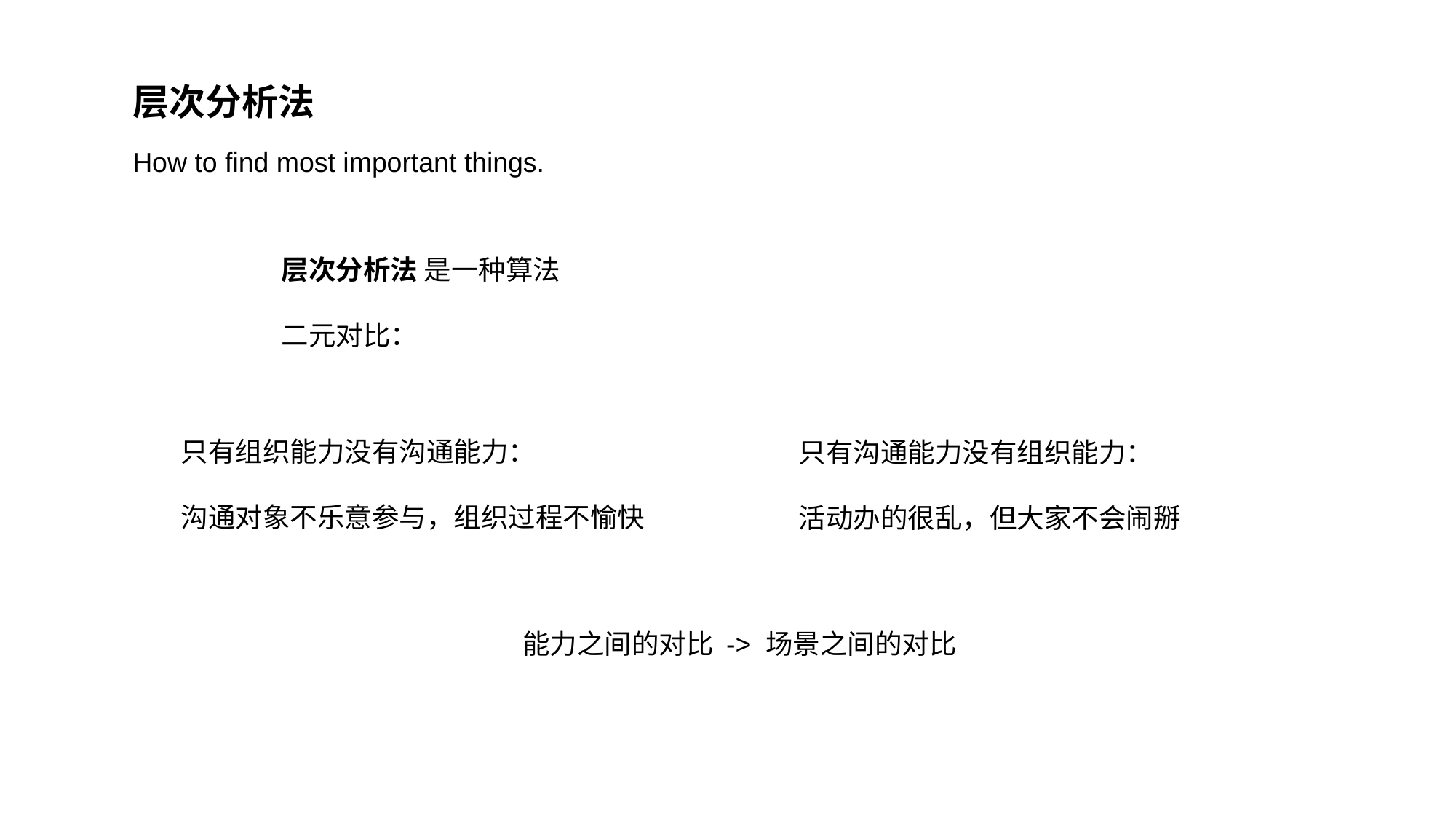

层次分析法
How to find most important things.
层次分析法 是一种算法

二元对比：
只有组织能力没有沟通能力：

沟通对象不乐意参与，组织过程不愉快
只有沟通能力没有组织能力：

活动办的很乱，但大家不会闹掰
能力之间的对比 -> 场景之间的对比